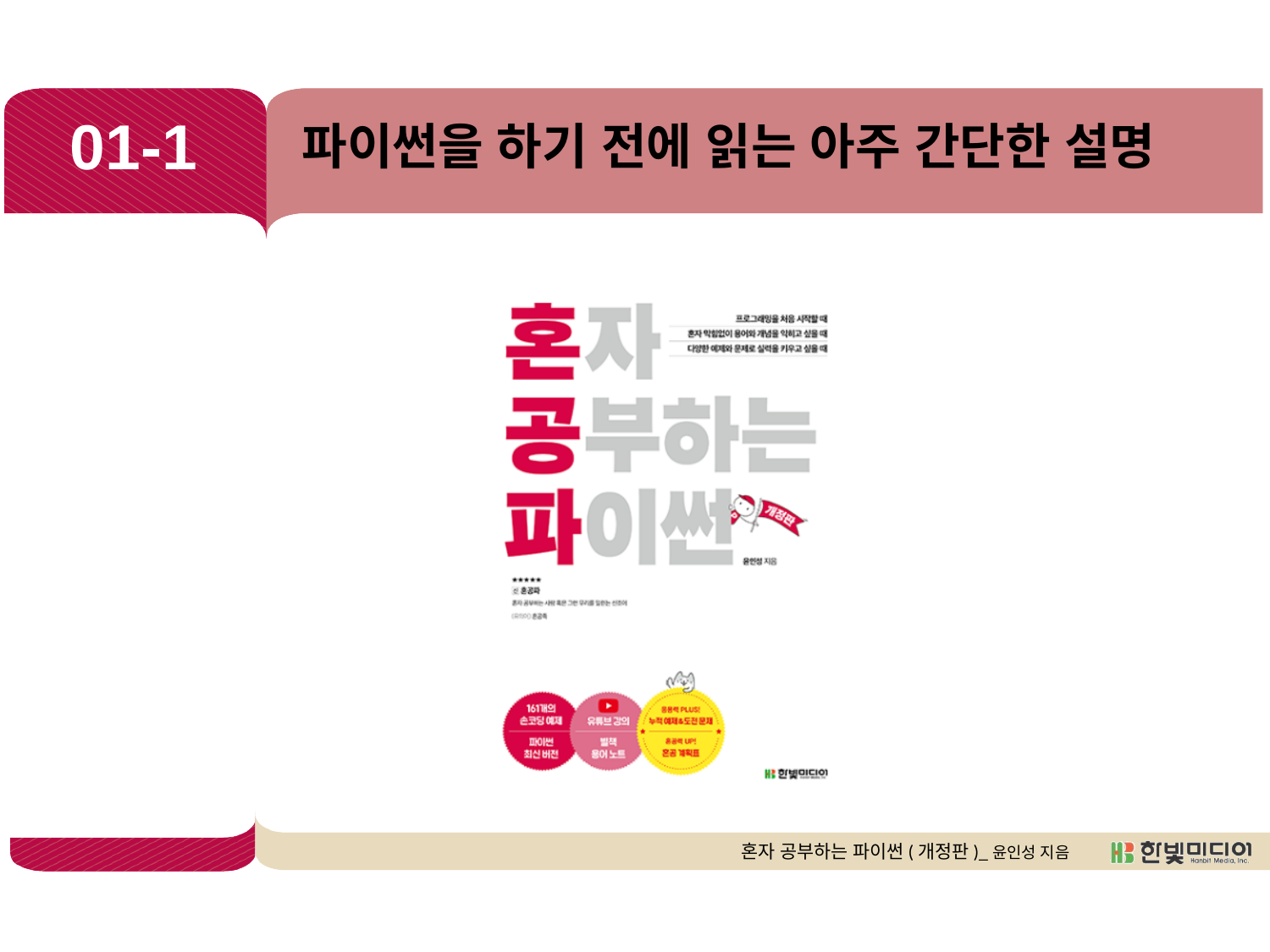

파이썬을 하기 전에 읽는 아주 간단한 설명